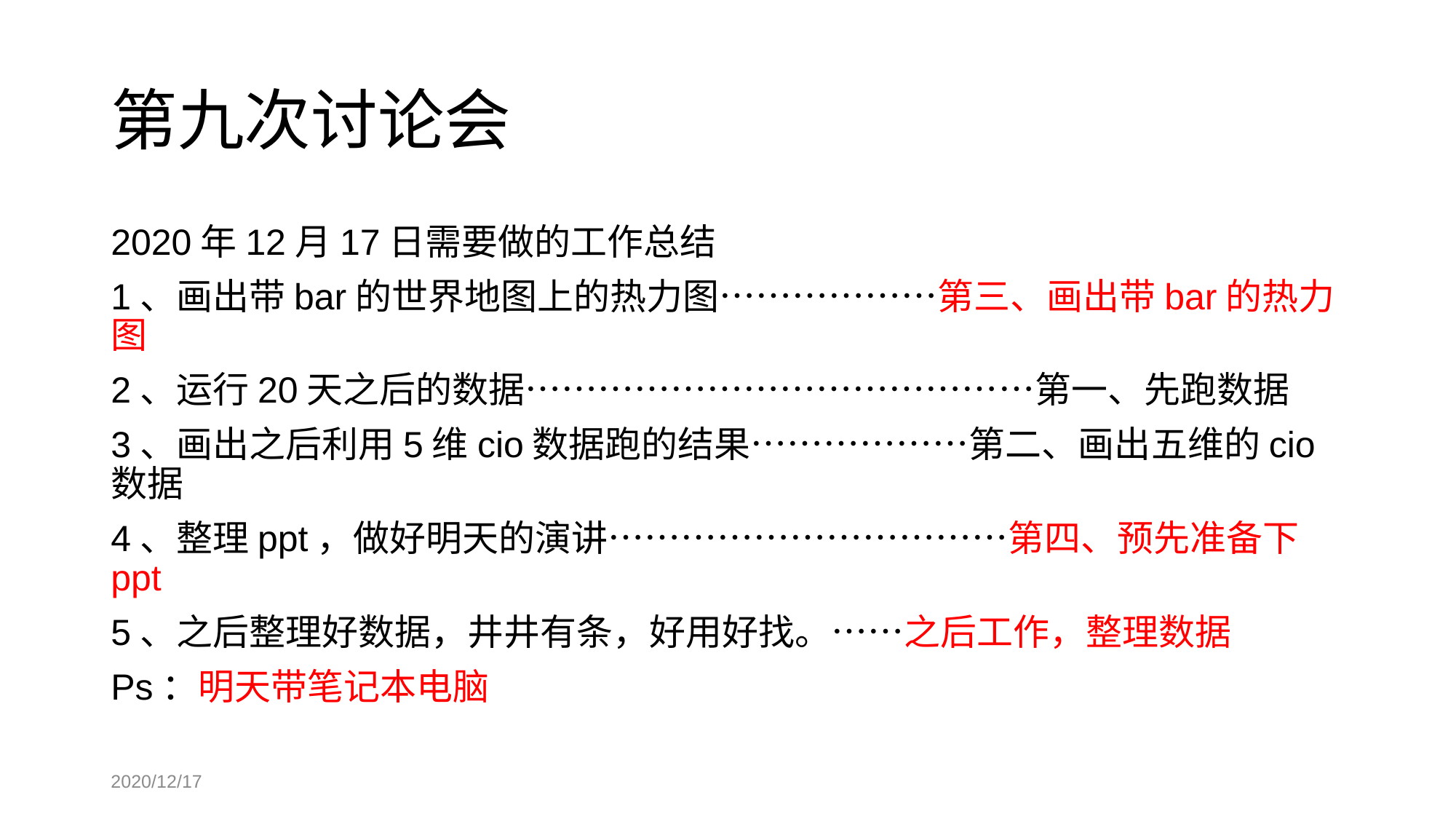

# 第九次讨论会
2020年12月17日需要做的工作总结
1、画出带bar的世界地图上的热力图………………第三、画出带bar的热力图
2、运行20天之后的数据……………………………………第一、先跑数据
3、画出之后利用5维cio数据跑的结果………………第二、画出五维的cio数据
4、整理ppt，做好明天的演讲……………………………第四、预先准备下ppt
5、之后整理好数据，井井有条，好用好找。……之后工作，整理数据
Ps：明天带笔记本电脑
2020/12/17